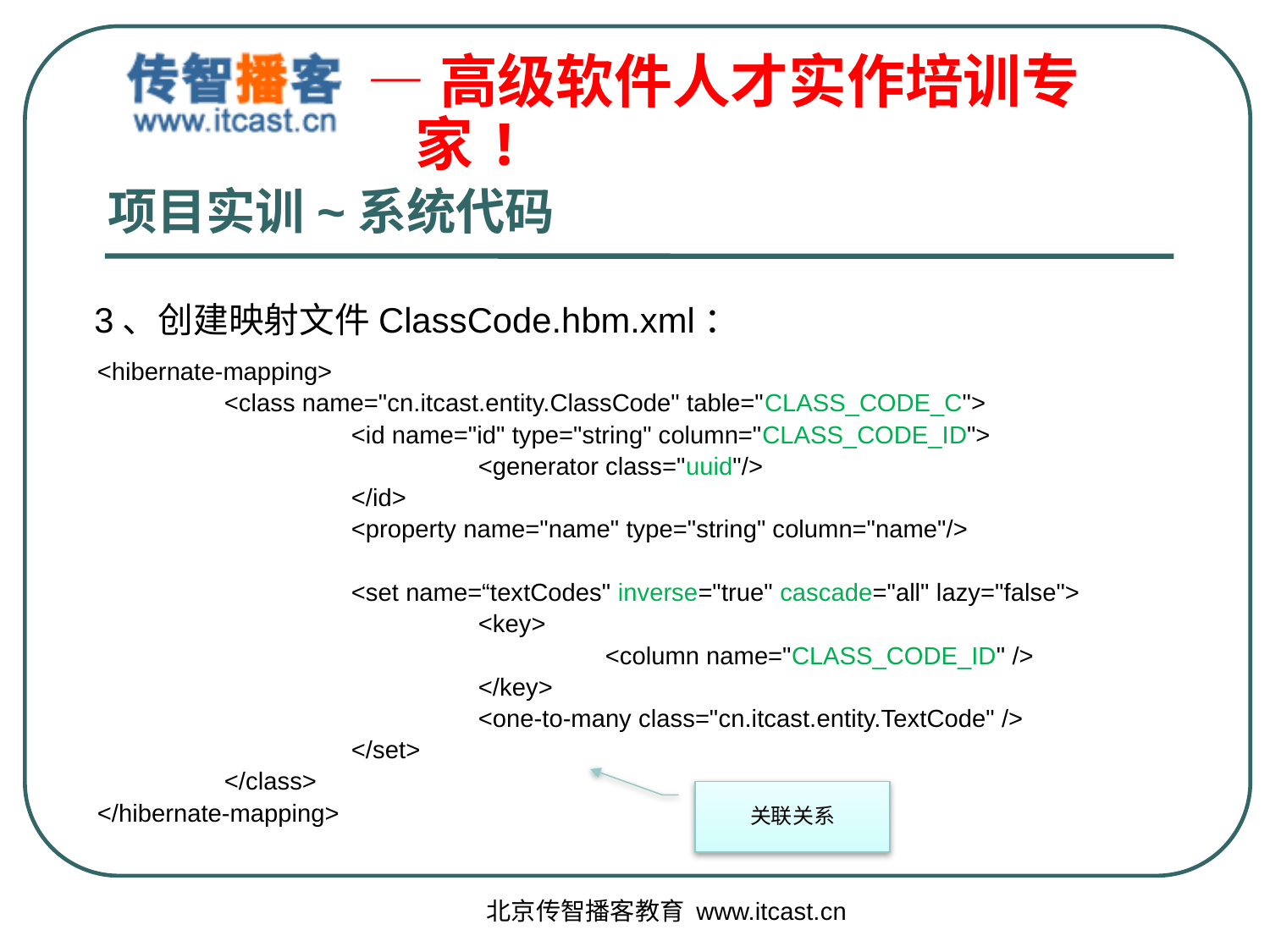

# 项目实训~系统代码
3、创建映射文件ClassCode.hbm.xml：
<hibernate-mapping>
	<class name="cn.itcast.entity.ClassCode" table="CLASS_CODE_C">
		<id name="id" type="string" column="CLASS_CODE_ID">
			<generator class="uuid"/>
		</id>
		<property name="name" type="string" column="name"/>

		<set name=“textCodes" inverse="true" cascade="all" lazy="false">
			<key>
				<column name="CLASS_CODE_ID" />
			</key>
			<one-to-many class="cn.itcast.entity.TextCode" />
		</set>
	</class>
</hibernate-mapping>
关联关系
北京传智播客教育 www.itcast.cn